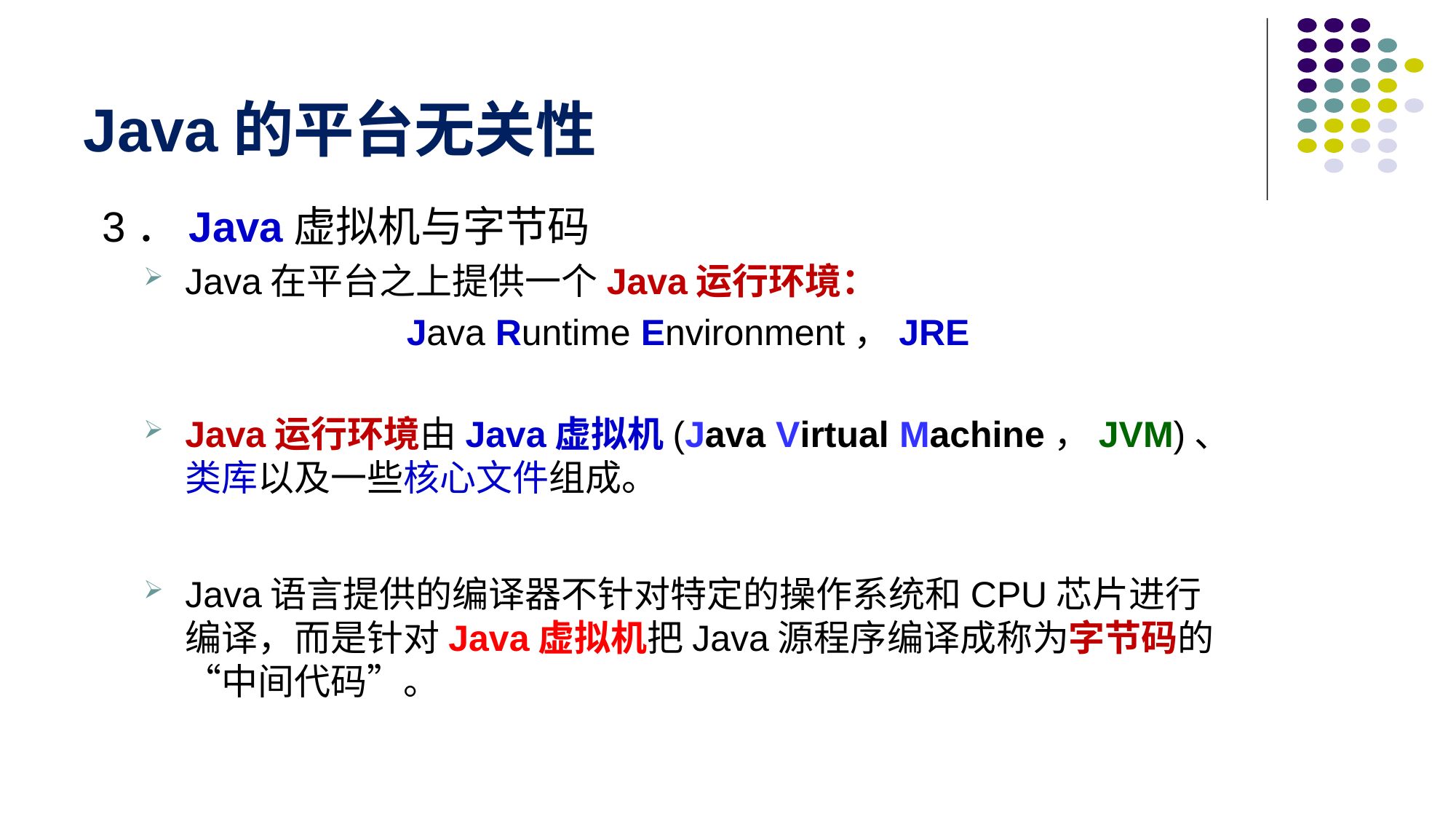

# Java的平台无关性
3．Java虚拟机与字节码
Java在平台之上提供一个Java运行环境：
Java Runtime Environment，JRE

Java运行环境由Java虚拟机(Java Virtual Machine，JVM)、类库以及一些核心文件组成。

Java语言提供的编译器不针对特定的操作系统和CPU芯片进行编译，而是针对Java虚拟机把Java源程序编译成称为字节码的“中间代码”。
16